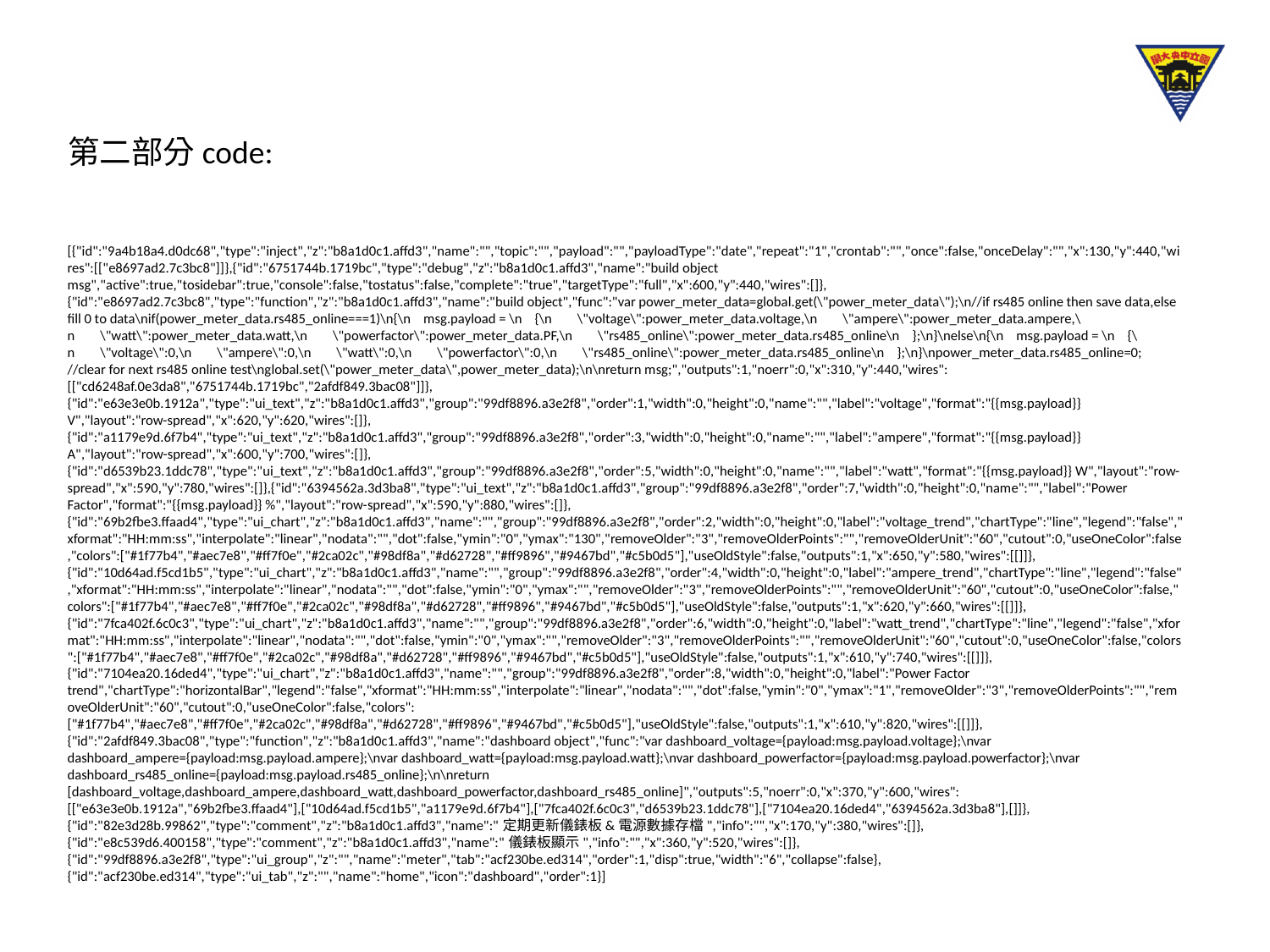

第二部分code:
[{"id":"9a4b18a4.d0dc68","type":"inject","z":"b8a1d0c1.affd3","name":"","topic":"","payload":"","payloadType":"date","repeat":"1","crontab":"","once":false,"onceDelay":"","x":130,"y":440,"wires":[["e8697ad2.7c3bc8"]]},{"id":"6751744b.1719bc","type":"debug","z":"b8a1d0c1.affd3","name":"build object msg","active":true,"tosidebar":true,"console":false,"tostatus":false,"complete":"true","targetType":"full","x":600,"y":440,"wires":[]},{"id":"e8697ad2.7c3bc8","type":"function","z":"b8a1d0c1.affd3","name":"build object","func":"var power_meter_data=global.get(\"power_meter_data\");\n//if rs485 online then save data,else fill 0 to data\nif(power_meter_data.rs485_online===1)\n{\n    msg.payload = \n    {\n        \"voltage\":power_meter_data.voltage,\n        \"ampere\":power_meter_data.ampere,\n        \"watt\":power_meter_data.watt,\n        \"powerfactor\":power_meter_data.PF,\n        \"rs485_online\":power_meter_data.rs485_online\n    };\n}\nelse\n{\n    msg.payload = \n    {\n        \"voltage\":0,\n        \"ampere\":0,\n        \"watt\":0,\n        \"powerfactor\":0,\n        \"rs485_online\":power_meter_data.rs485_online\n    };\n}\npower_meter_data.rs485_online=0;    //clear for next rs485 online test\nglobal.set(\"power_meter_data\",power_meter_data);\n\nreturn msg;","outputs":1,"noerr":0,"x":310,"y":440,"wires":[["cd6248af.0e3da8","6751744b.1719bc","2afdf849.3bac08"]]},{"id":"e63e3e0b.1912a","type":"ui_text","z":"b8a1d0c1.affd3","group":"99df8896.a3e2f8","order":1,"width":0,"height":0,"name":"","label":"voltage","format":"{{msg.payload}} V","layout":"row-spread","x":620,"y":620,"wires":[]},{"id":"a1179e9d.6f7b4","type":"ui_text","z":"b8a1d0c1.affd3","group":"99df8896.a3e2f8","order":3,"width":0,"height":0,"name":"","label":"ampere","format":"{{msg.payload}} A","layout":"row-spread","x":600,"y":700,"wires":[]},{"id":"d6539b23.1ddc78","type":"ui_text","z":"b8a1d0c1.affd3","group":"99df8896.a3e2f8","order":5,"width":0,"height":0,"name":"","label":"watt","format":"{{msg.payload}} W","layout":"row-spread","x":590,"y":780,"wires":[]},{"id":"6394562a.3d3ba8","type":"ui_text","z":"b8a1d0c1.affd3","group":"99df8896.a3e2f8","order":7,"width":0,"height":0,"name":"","label":"Power Factor","format":"{{msg.payload}} %","layout":"row-spread","x":590,"y":880,"wires":[]},{"id":"69b2fbe3.ffaad4","type":"ui_chart","z":"b8a1d0c1.affd3","name":"","group":"99df8896.a3e2f8","order":2,"width":0,"height":0,"label":"voltage_trend","chartType":"line","legend":"false","xformat":"HH:mm:ss","interpolate":"linear","nodata":"","dot":false,"ymin":"0","ymax":"130","removeOlder":"3","removeOlderPoints":"","removeOlderUnit":"60","cutout":0,"useOneColor":false,"colors":["#1f77b4","#aec7e8","#ff7f0e","#2ca02c","#98df8a","#d62728","#ff9896","#9467bd","#c5b0d5"],"useOldStyle":false,"outputs":1,"x":650,"y":580,"wires":[[]]},{"id":"10d64ad.f5cd1b5","type":"ui_chart","z":"b8a1d0c1.affd3","name":"","group":"99df8896.a3e2f8","order":4,"width":0,"height":0,"label":"ampere_trend","chartType":"line","legend":"false","xformat":"HH:mm:ss","interpolate":"linear","nodata":"","dot":false,"ymin":"0","ymax":"","removeOlder":"3","removeOlderPoints":"","removeOlderUnit":"60","cutout":0,"useOneColor":false,"colors":["#1f77b4","#aec7e8","#ff7f0e","#2ca02c","#98df8a","#d62728","#ff9896","#9467bd","#c5b0d5"],"useOldStyle":false,"outputs":1,"x":620,"y":660,"wires":[[]]},{"id":"7fca402f.6c0c3","type":"ui_chart","z":"b8a1d0c1.affd3","name":"","group":"99df8896.a3e2f8","order":6,"width":0,"height":0,"label":"watt_trend","chartType":"line","legend":"false","xformat":"HH:mm:ss","interpolate":"linear","nodata":"","dot":false,"ymin":"0","ymax":"","removeOlder":"3","removeOlderPoints":"","removeOlderUnit":"60","cutout":0,"useOneColor":false,"colors":["#1f77b4","#aec7e8","#ff7f0e","#2ca02c","#98df8a","#d62728","#ff9896","#9467bd","#c5b0d5"],"useOldStyle":false,"outputs":1,"x":610,"y":740,"wires":[[]]},{"id":"7104ea20.16ded4","type":"ui_chart","z":"b8a1d0c1.affd3","name":"","group":"99df8896.a3e2f8","order":8,"width":0,"height":0,"label":"Power Factor trend","chartType":"horizontalBar","legend":"false","xformat":"HH:mm:ss","interpolate":"linear","nodata":"","dot":false,"ymin":"0","ymax":"1","removeOlder":"3","removeOlderPoints":"","removeOlderUnit":"60","cutout":0,"useOneColor":false,"colors":["#1f77b4","#aec7e8","#ff7f0e","#2ca02c","#98df8a","#d62728","#ff9896","#9467bd","#c5b0d5"],"useOldStyle":false,"outputs":1,"x":610,"y":820,"wires":[[]]},{"id":"2afdf849.3bac08","type":"function","z":"b8a1d0c1.affd3","name":"dashboard object","func":"var dashboard_voltage={payload:msg.payload.voltage};\nvar dashboard_ampere={payload:msg.payload.ampere};\nvar dashboard_watt={payload:msg.payload.watt};\nvar dashboard_powerfactor={payload:msg.payload.powerfactor};\nvar dashboard_rs485_online={payload:msg.payload.rs485_online};\n\nreturn [dashboard_voltage,dashboard_ampere,dashboard_watt,dashboard_powerfactor,dashboard_rs485_online]","outputs":5,"noerr":0,"x":370,"y":600,"wires":[["e63e3e0b.1912a","69b2fbe3.ffaad4"],["10d64ad.f5cd1b5","a1179e9d.6f7b4"],["7fca402f.6c0c3","d6539b23.1ddc78"],["7104ea20.16ded4","6394562a.3d3ba8"],[]]},{"id":"82e3d28b.99862","type":"comment","z":"b8a1d0c1.affd3","name":"定期更新儀錶板&電源數據存檔","info":"","x":170,"y":380,"wires":[]},{"id":"e8c539d6.400158","type":"comment","z":"b8a1d0c1.affd3","name":"儀錶板顯示","info":"","x":360,"y":520,"wires":[]},{"id":"99df8896.a3e2f8","type":"ui_group","z":"","name":"meter","tab":"acf230be.ed314","order":1,"disp":true,"width":"6","collapse":false},{"id":"acf230be.ed314","type":"ui_tab","z":"","name":"home","icon":"dashboard","order":1}]